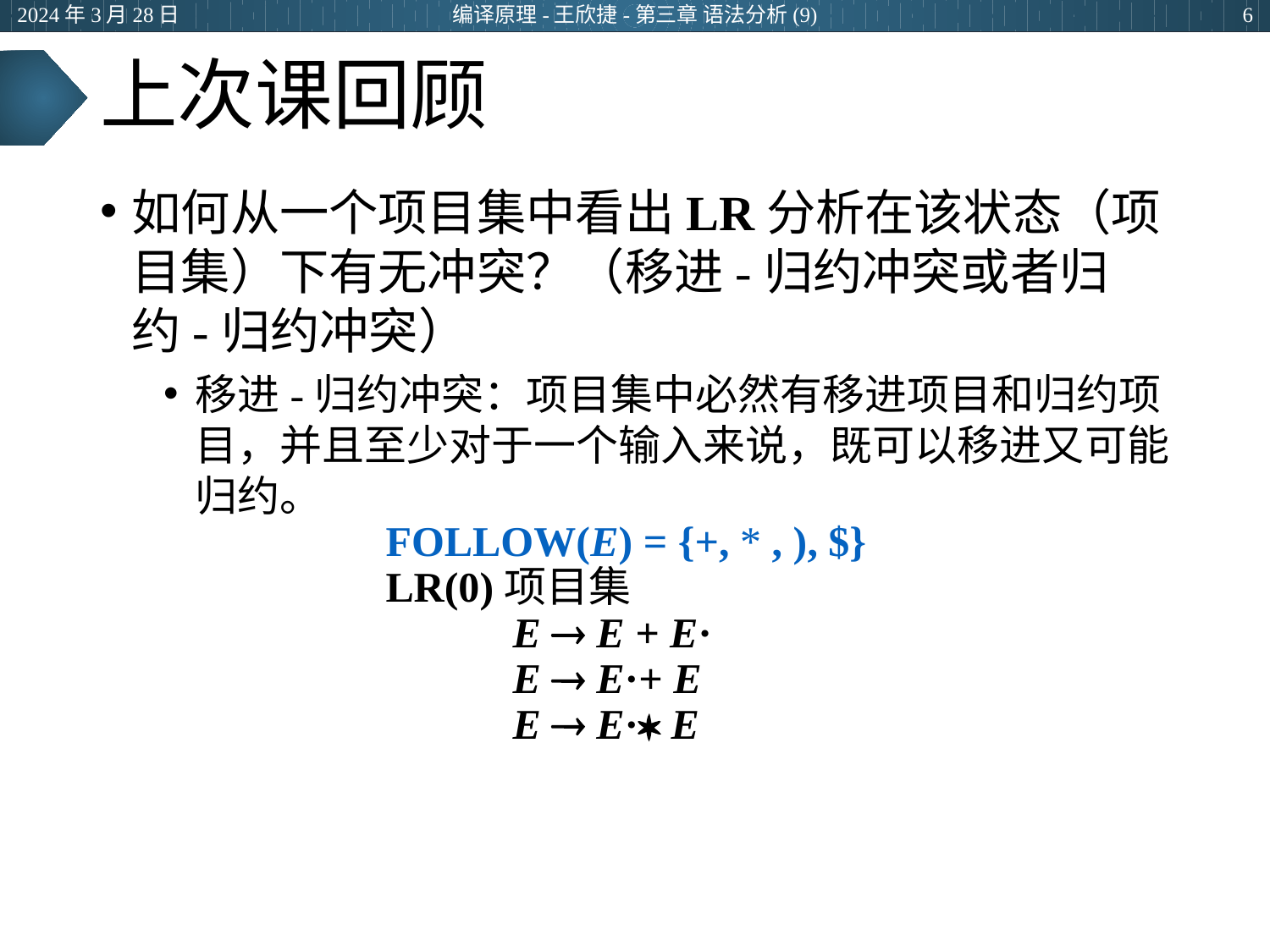

2024年3月28日
编译原理-王欣捷-第三章 语法分析(9)
6
# 上次课回顾
如何从一个项目集中看出LR分析在该状态（项目集）下有无冲突？（移进-归约冲突或者归约-归约冲突）
移进-归约冲突：项目集中必然有移进项目和归约项目，并且至少对于一个输入来说，既可以移进又可能归约。
			FOLLOW(E) = {+, * , ), $}
			LR(0)项目集
				E → E + E·
				E → E·+ E
				E → E·∗ E